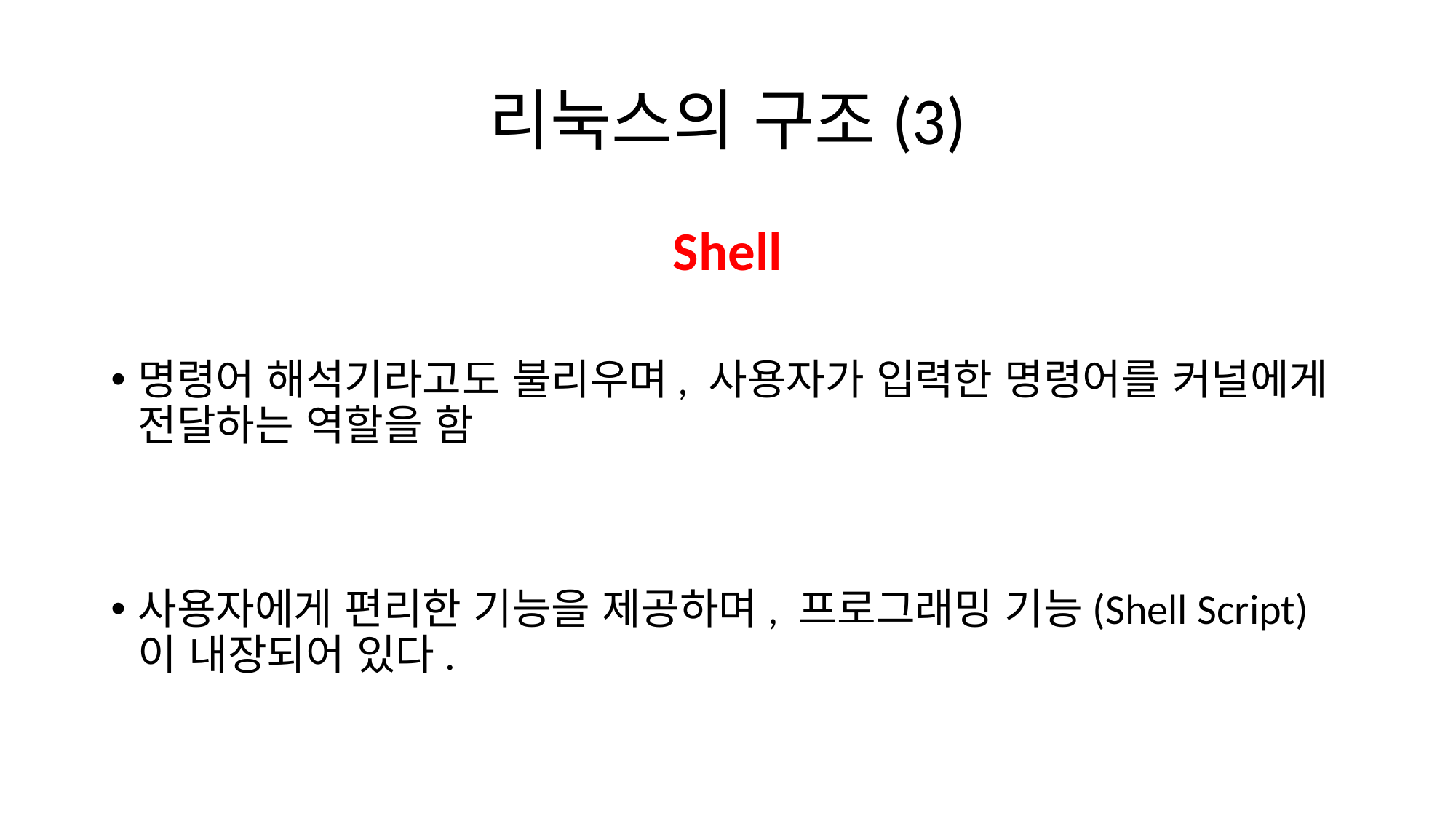

# 리눅스의 구조(3)
Shell

명령어 해석기라고도 불리우며, 사용자가 입력한 명령어를 커널에게 전달하는 역할을 함

사용자에게 편리한 기능을 제공하며, 프로그래밍 기능(Shell Script)이 내장되어 있다.